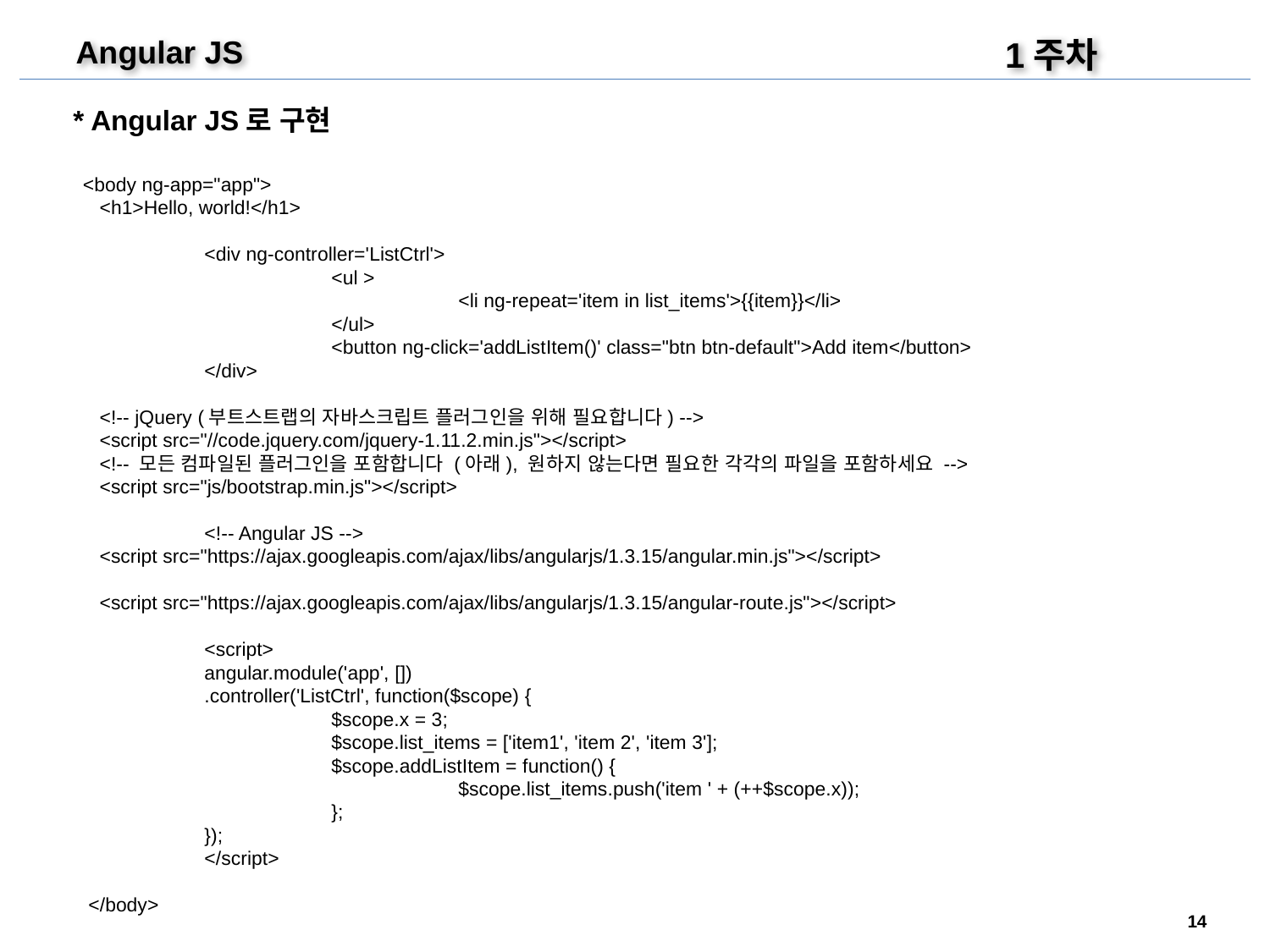

1주차
Angular JS
* Angular JS로 구현

 <body ng-app="app">
    <h1>Hello, world!</h1>

	<div ng-controller='ListCtrl'>
		<ul >
			<li ng-repeat='item in list_items'>{{item}}</li>
		</ul>
		<button ng-click='addListItem()' class="btn btn-default">Add item</button>
	</div>

    <!-- jQuery (부트스트랩의 자바스크립트 플러그인을 위해 필요합니다) -->
    <script src="//code.jquery.com/jquery-1.11.2.min.js"></script>
    <!-- 모든 컴파일된 플러그인을 포함합니다 (아래), 원하지 않는다면 필요한 각각의 파일을 포함하세요 -->
    <script src="js/bootstrap.min.js"></script>

	<!-- Angular JS -->
    <script src="https://ajax.googleapis.com/ajax/libs/angularjs/1.3.15/angular.min.js"></script>

    <script src="https://ajax.googleapis.com/ajax/libs/angularjs/1.3.15/angular-route.js"></script>

	<script>
	angular.module('app', [])
	.controller('ListCtrl', function($scope) {
		$scope.x = 3;
		$scope.list_items = ['item1', 'item 2', 'item 3'];
		$scope.addListItem = function() {
			$scope.list_items.push('item ' + (++$scope.x));
		};
	});
	</script>

  </body>